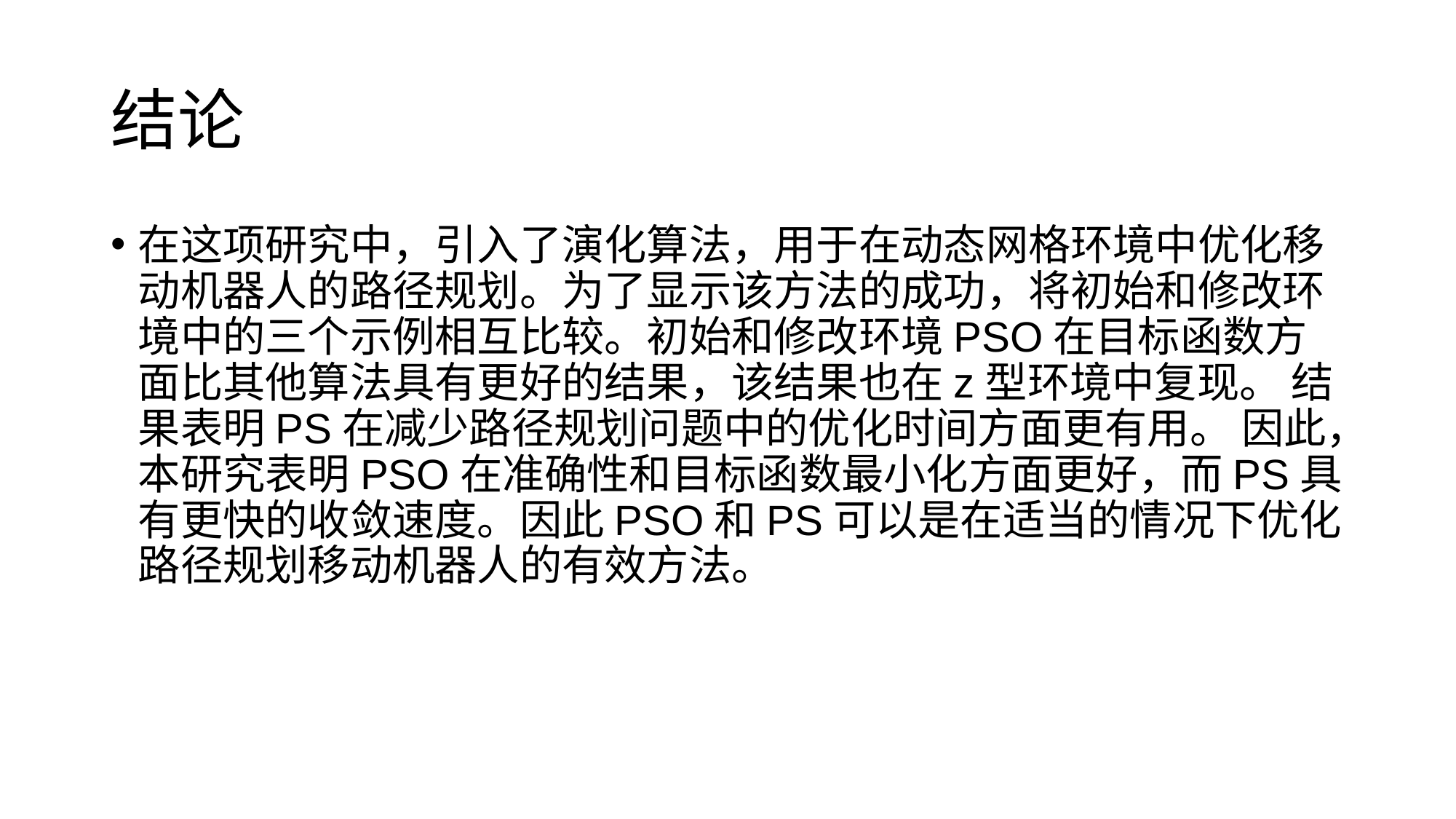

# 结论
在这项研究中，引入了演化算法，用于在动态网格环境中优化移动机器人的路径规划。为了显示该方法的成功，将初始和修改环境中的三个示例相互比较。初始和修改环境PSO在目标函数方面比其他算法具有更好的结果，该结果也在z型环境中复现。 结果表明PS在减少路径规划问题中的优化时间方面更有用。 因此，本研究表明PSO在准确性和目标函数最小化方面更好，而PS具有更快的收敛速度。因此PSO和PS可以是在适当的情况下优化路径规划移动机器人的有效方法。